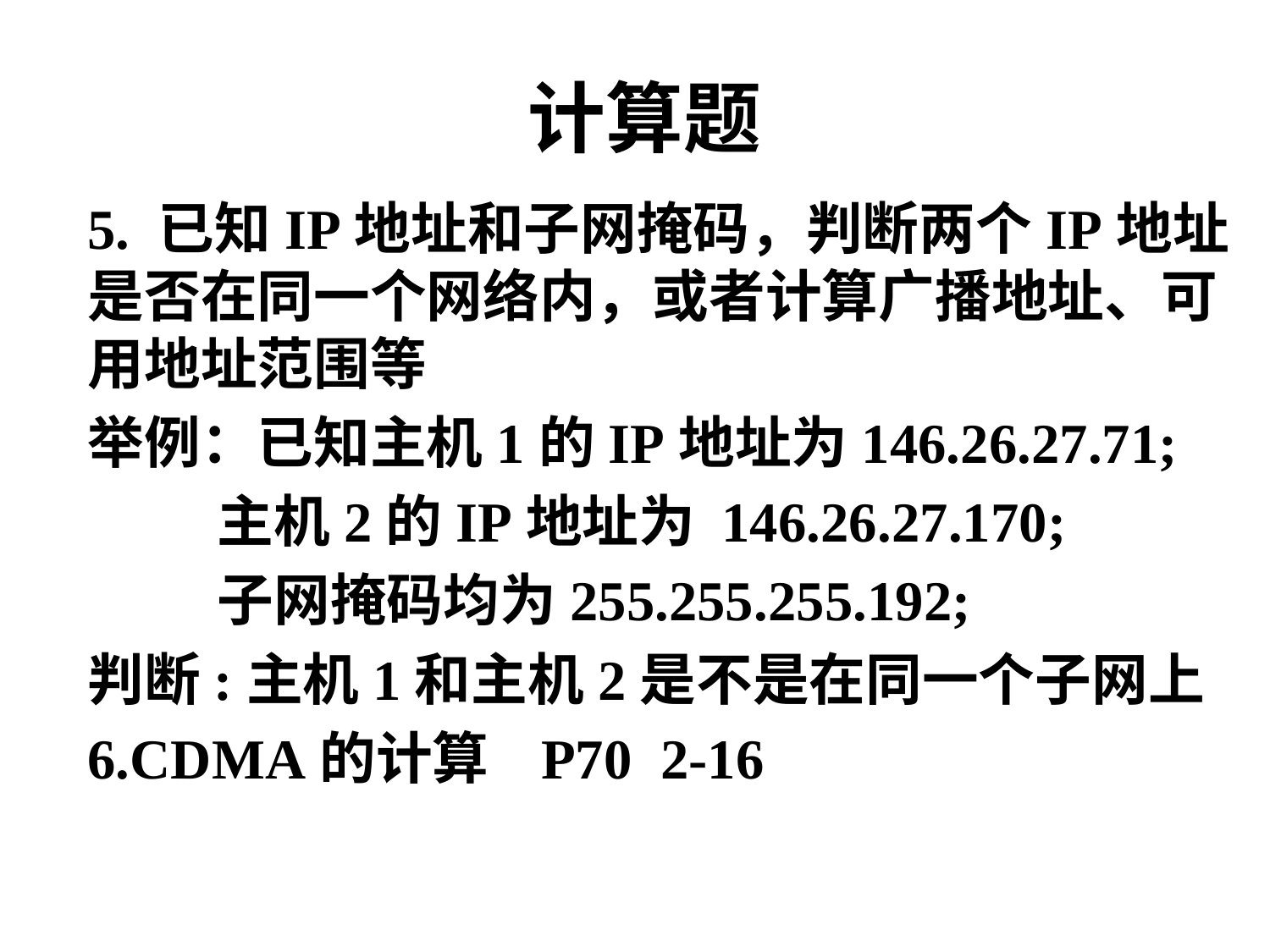

# 计算题
5. 已知IP地址和子网掩码，判断两个IP地址是否在同一个网络内，或者计算广播地址、可用地址范围等
举例：已知主机1的IP地址为146.26.27.71;
         主机2的IP地址为 146.26.27.170;
         子网掩码均为255.255.255.192;
判断:主机1和主机2是不是在同一个子网上
6.CDMA的计算   P70  2-16